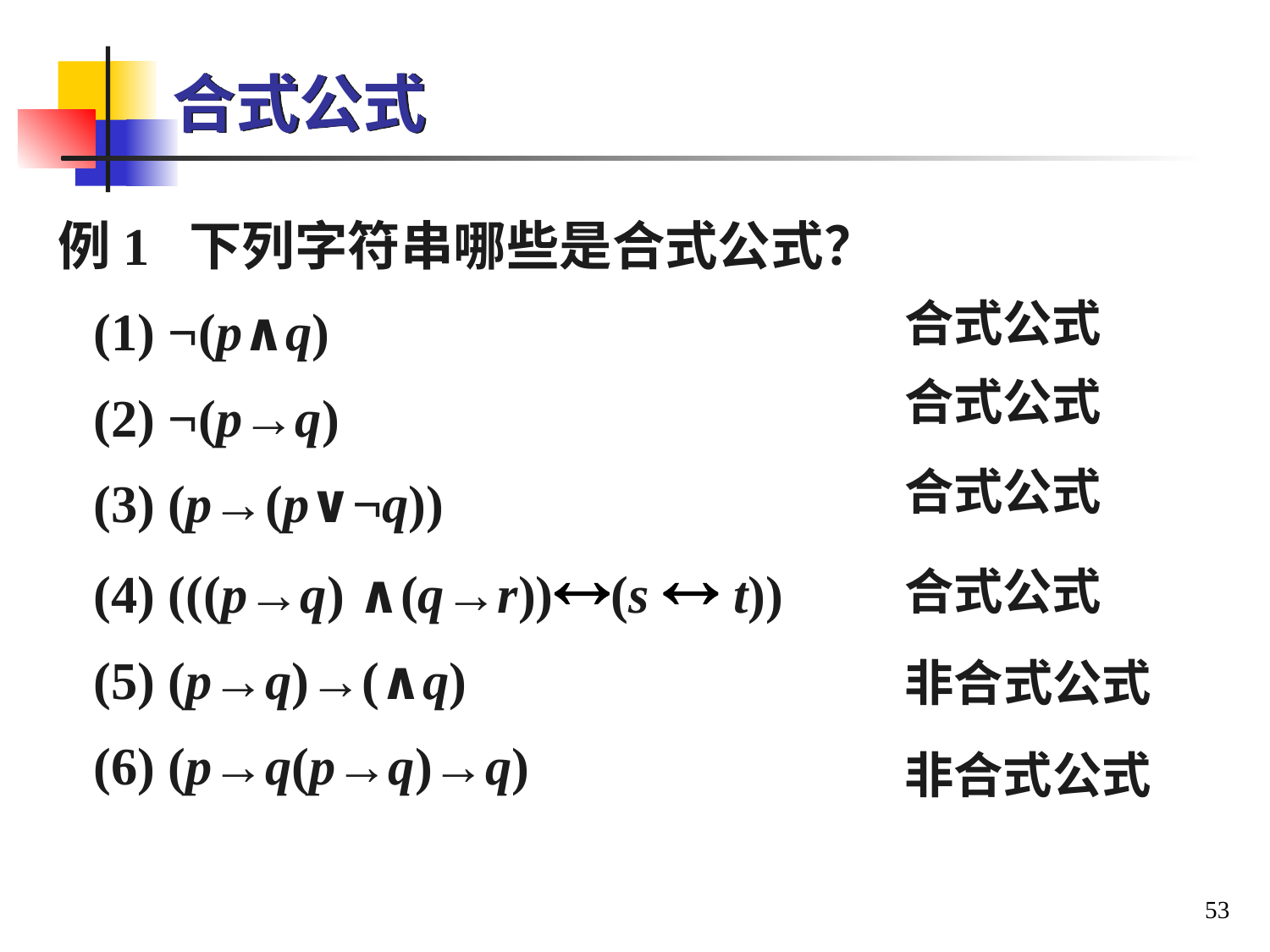

# 合式公式
例1  下列字符串哪些是合式公式？
	(1) ¬(p∧q)
	(2) ¬(p→q)
	(3) (p→(p∨¬q))
	(4) (((p→q) ∧(q→r))↔(s ↔ t))
	(5) (p→q)→(∧q)
	(6) (p→q(p→q)→q)
合式公式
合式公式
合式公式
合式公式
非合式公式
非合式公式
53